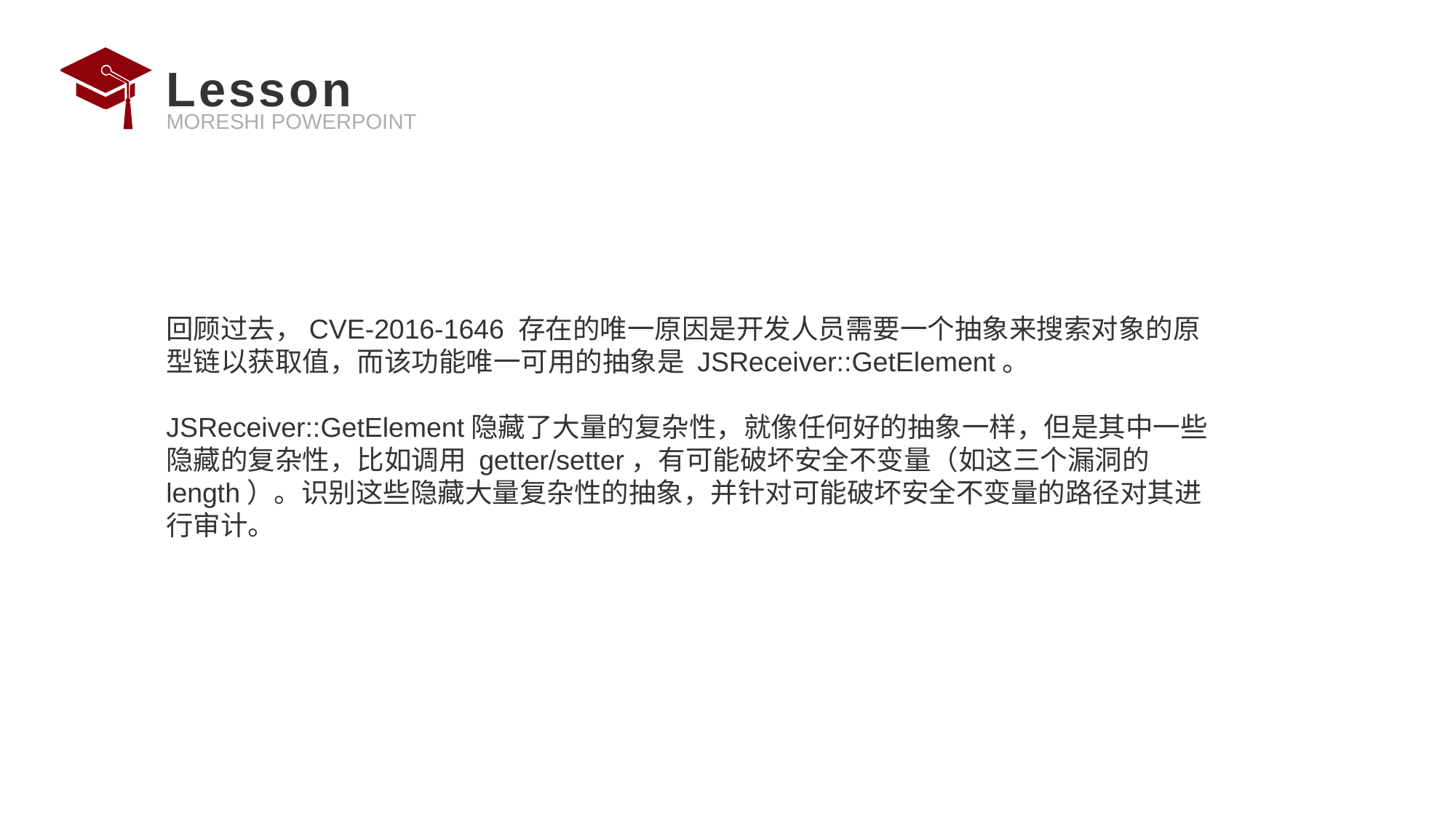

# Lesson

回顾过去，CVE-2016-1646 存在的唯一原因是开发人员需要一个抽象来搜索对象的原型链以获取值，而该功能唯一可用的抽象是 JSReceiver::GetElement。

JSReceiver::GetElement隐藏了大量的复杂性，就像任何好的抽象一样，但是其中一些隐藏的复杂性，比如调用 getter/setter，有可能破坏安全不变量（如这三个漏洞的length）。识别这些隐藏大量复杂性的抽象，并针对可能破坏安全不变量的路径对其进行审计。